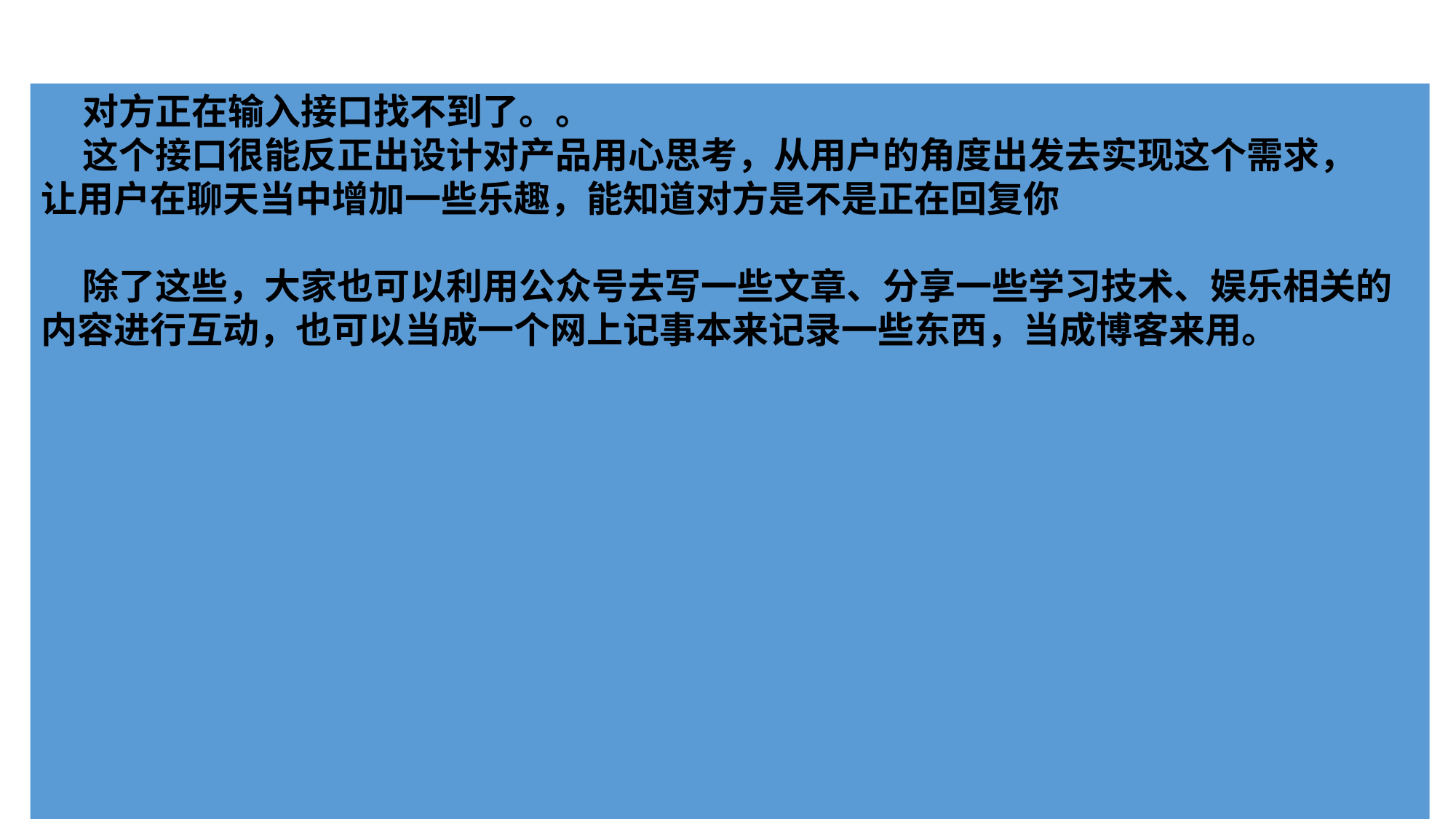

对方正在输入接口找不到了。。
    这个接口很能反正出设计对产品用心思考，从用户的角度出发去实现这个需求，
让用户在聊天当中增加一些乐趣，能知道对方是不是正在回复你

    除了这些，大家也可以利用公众号去写一些文章、分享一些学习技术、娱乐相关的内容进行互动，也可以当成一个网上记事本来记录一些东西，当成博客来用。